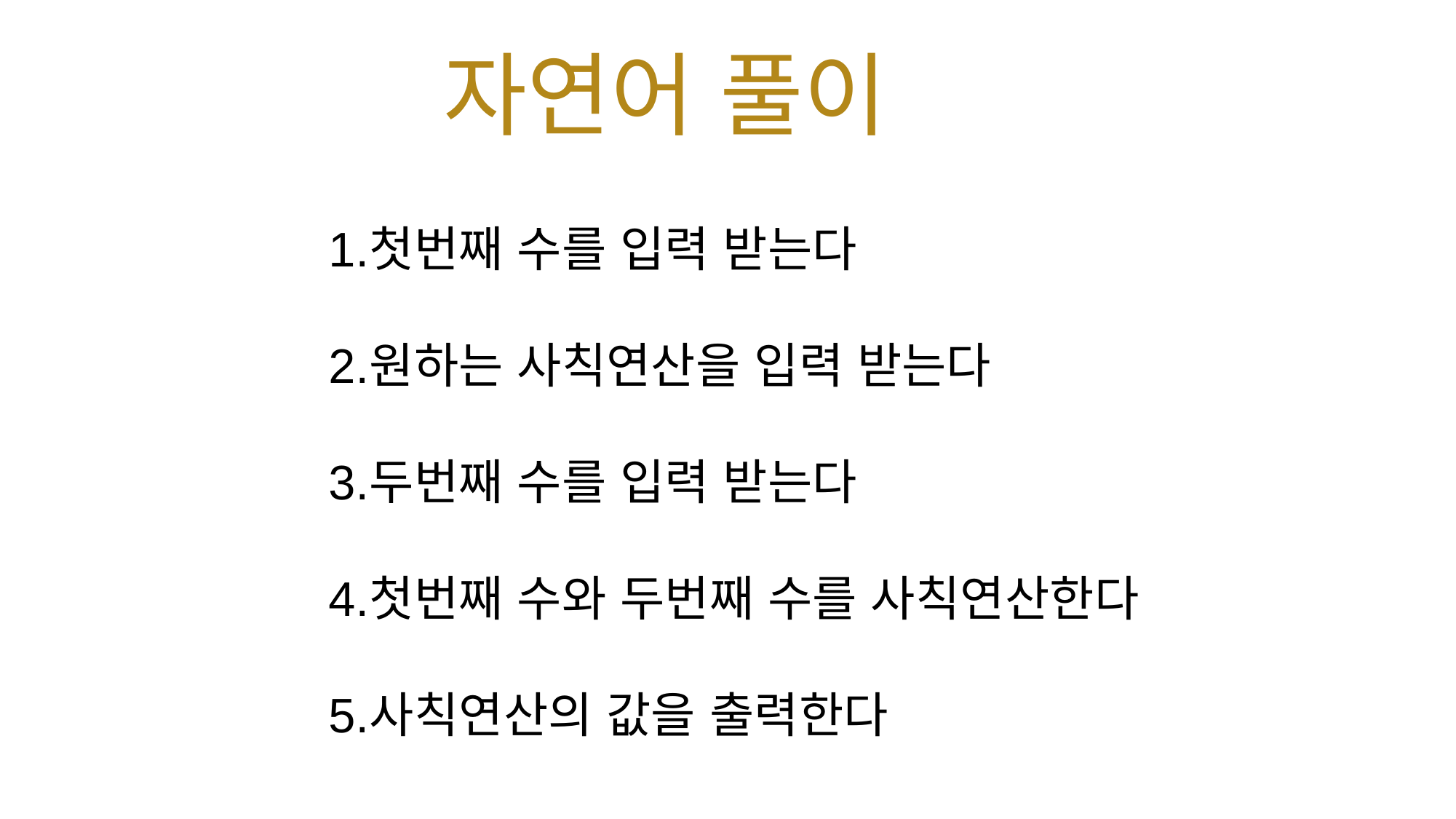

자연어 풀이
첫번째 수를 입력 받는다

원하는 사칙연산을 입력 받는다

두번째 수를 입력 받는다

첫번째 수와 두번째 수를 사칙연산한다

사칙연산의 값을 출력한다